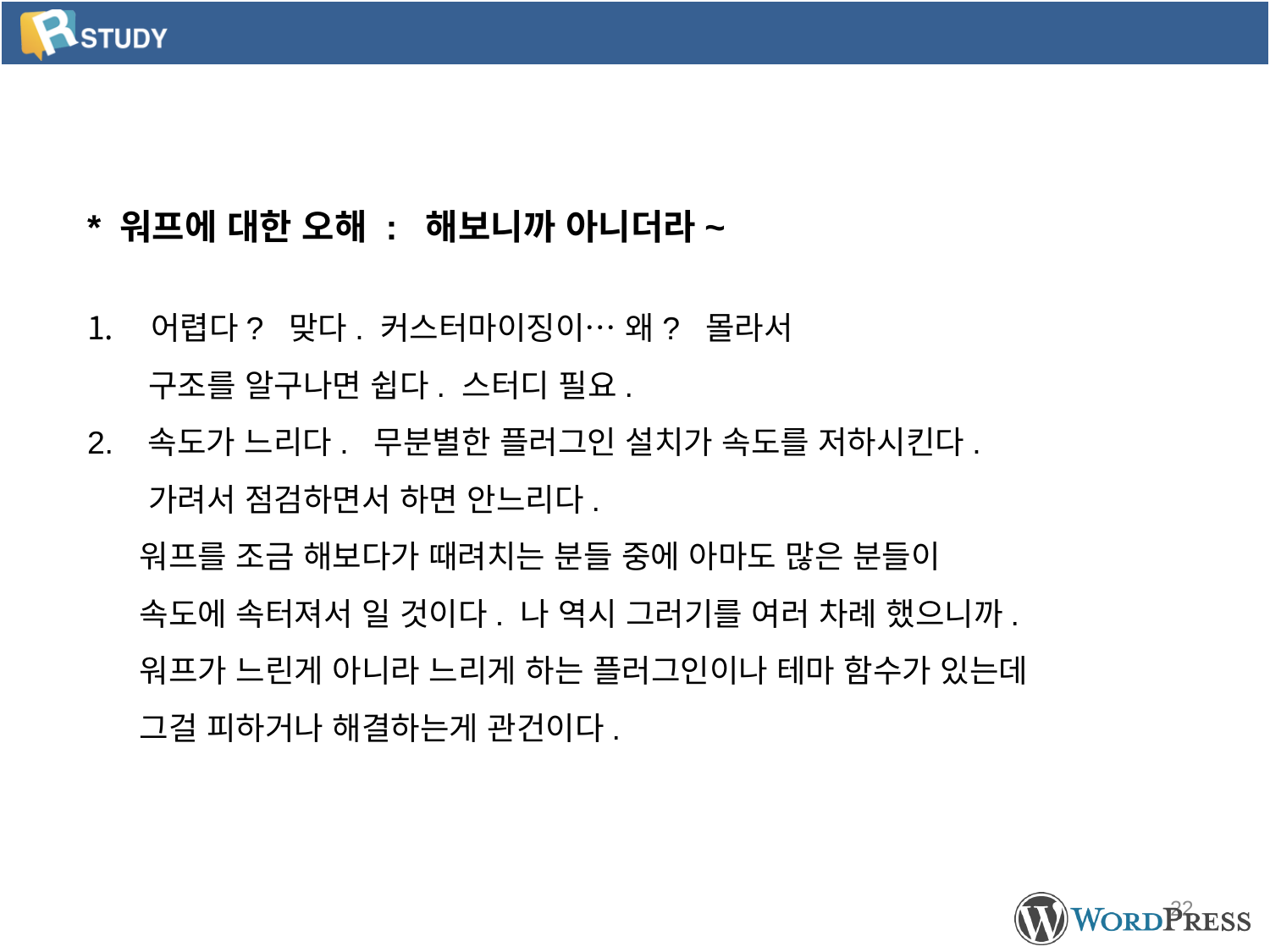

* 워프에 대한 오해 :  해보니까 아니더라~

어렵다?  맞다. 커스터마이징이… 왜?  몰라서
      구조를 알구나면 쉽다. 스터디 필요.
2.   속도가 느리다.  무분별한 플러그인 설치가 속도를 저하시킨다.
      가려서 점검하면서 하면 안느리다.
     워프를 조금 해보다가 때려치는 분들 중에 아마도 많은 분들이
     속도에 속터져서 일 것이다. 나 역시 그러기를 여러 차례 했으니까.
     워프가 느린게 아니라 느리게 하는 플러그인이나 테마 함수가 있는데
     그걸 피하거나 해결하는게 관건이다.

22